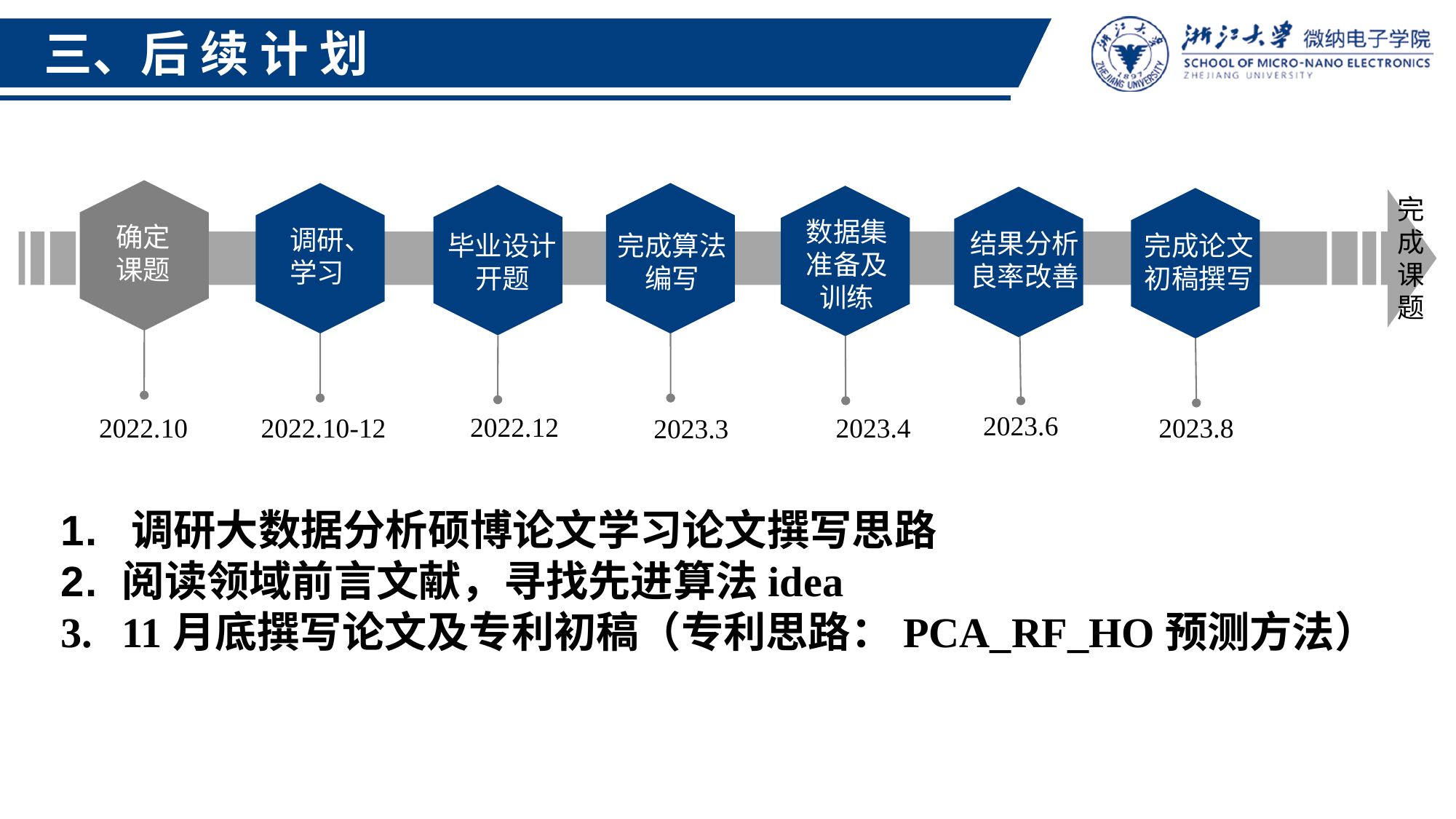

三、后 续 计 划
完成课题

数据集准备及训练
确定课题
调研、学习
结果分析良率改善
完成论文初稿撰写
毕业设计
开题
完成算法编写
2023.6
2022.12
2022.10
2022.10-12
2023.4
2023.8
2023.3
  调研大数据分析硕博论文学习论文撰写思路
阅读领域前言文献，寻找先进算法idea
11月底撰写论文及专利初稿（专利思路：PCA_RF_HO预测方法）